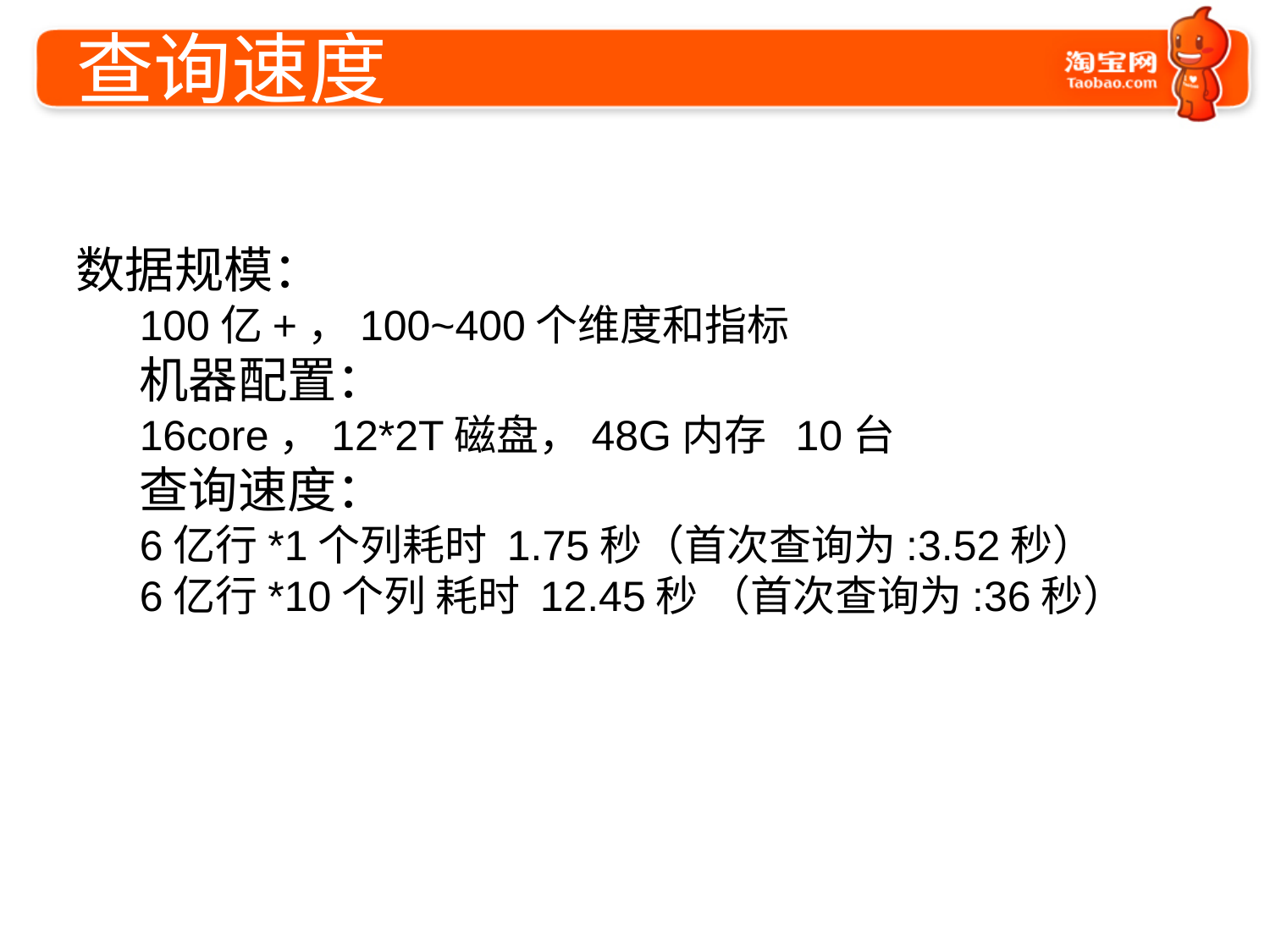

# 查询速度
数据规模：
100亿+，100~400个维度和指标
机器配置：
16core，12*2T磁盘，48G内存  10台
查询速度：
6亿行*1个列耗时 1.75秒（首次查询为:3.52秒）
6亿行*10个列 耗时 12.45秒 （首次查询为:36秒）